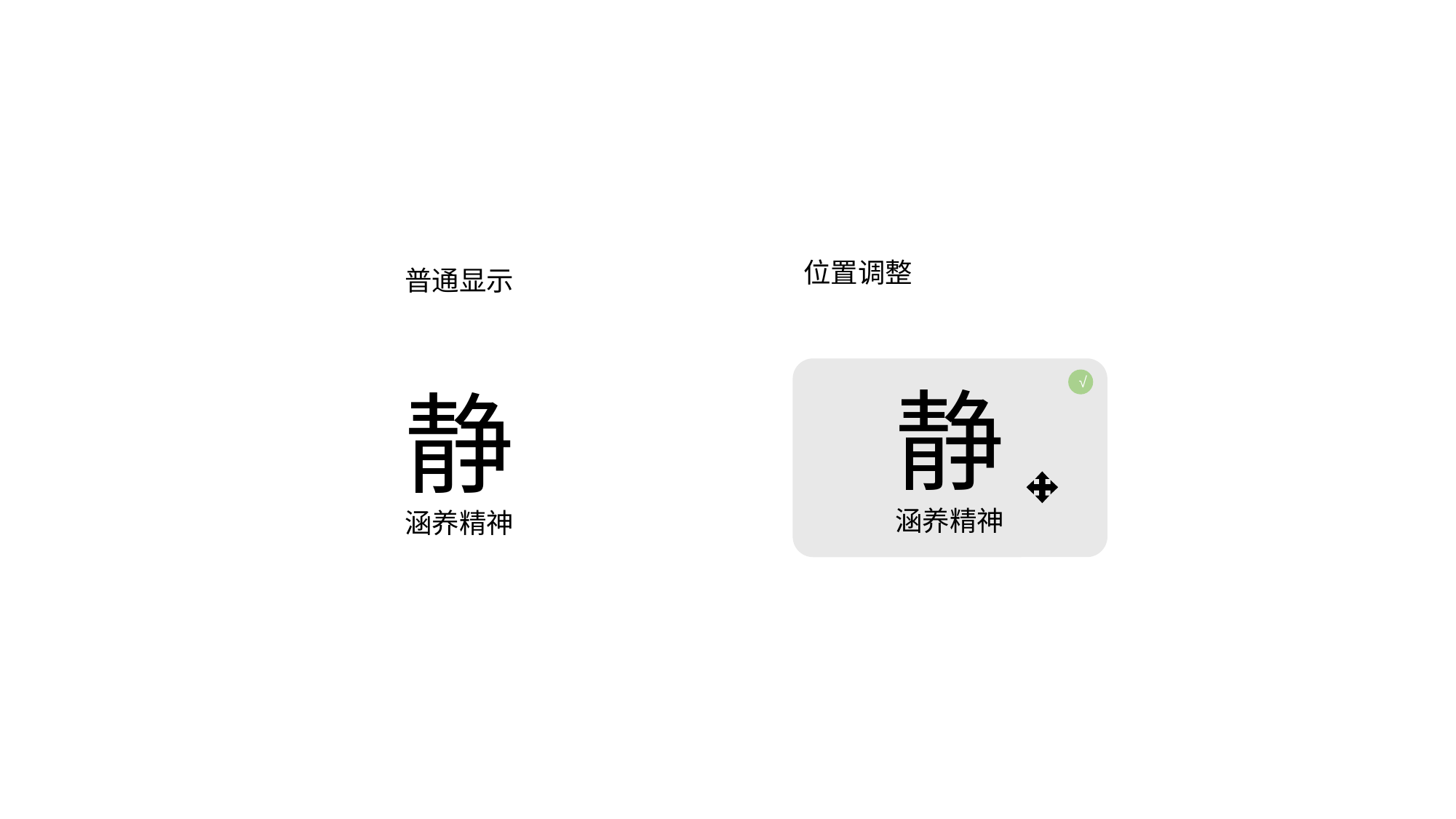

位置调整
普通显示

静
涵养精神
√
静
涵养精神